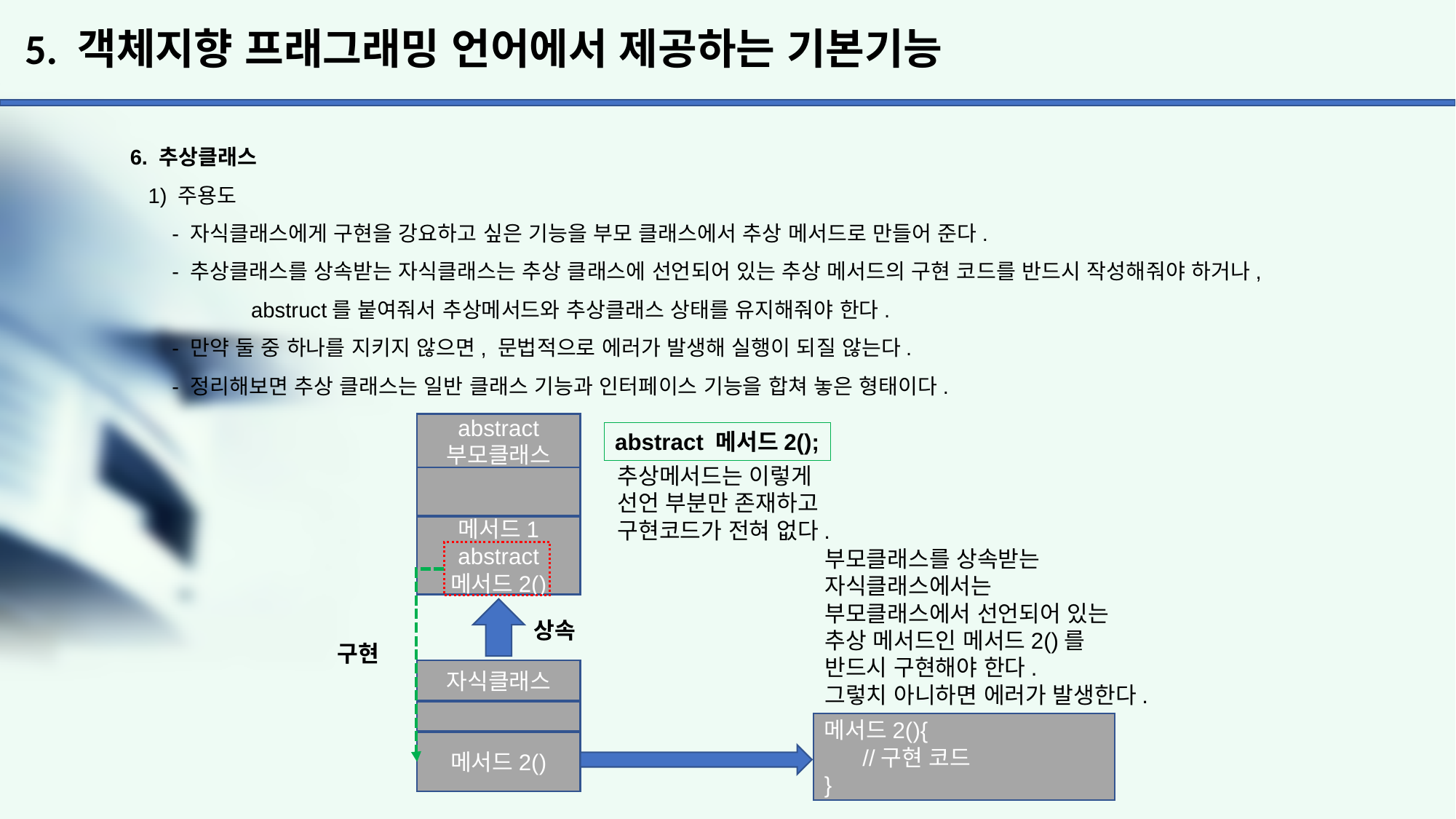

# 5. 객체지향 프래그래밍 언어에서 제공하는 기본기능
6. 추상클래스
   1) 주용도
       - 자식클래스에게 구현을 강요하고 싶은 기능을 부모 클래스에서 추상 메서드로 만들어 준다.
       - 추상클래스를 상속받는 자식클래스는 추상 클래스에 선언되어 있는 추상 메서드의 구현 코드를 반드시 작성해줘야 하거나, 	 	  abstruct를 붙여줘서 추상메서드와 추상클래스 상태를 유지해줘야 한다.
       - 만약 둘 중 하나를 지키지 않으면, 문법적으로 에러가 발생해 실행이 되질 않는다.
       - 정리해보면 추상 클래스는 일반 클래스 기능과 인터페이스 기능을 합쳐 놓은 형태이다.

abstract
부모클래스
abstract 메서드2();
추상메서드는 이렇게
선언 부분만 존재하고
구현코드가 전혀 없다.

메서드1
abstract
메서드2()
부모클래스를 상속받는
자식클래스에서는
부모클래스에서 선언되어 있는
추상 메서드인 메서드2()를
반드시 구현해야 한다.
그렇치 아니하면 에러가 발생한다.

상속
구현

자식클래스

메서드2(){
      //구현 코드
}
메서드2()